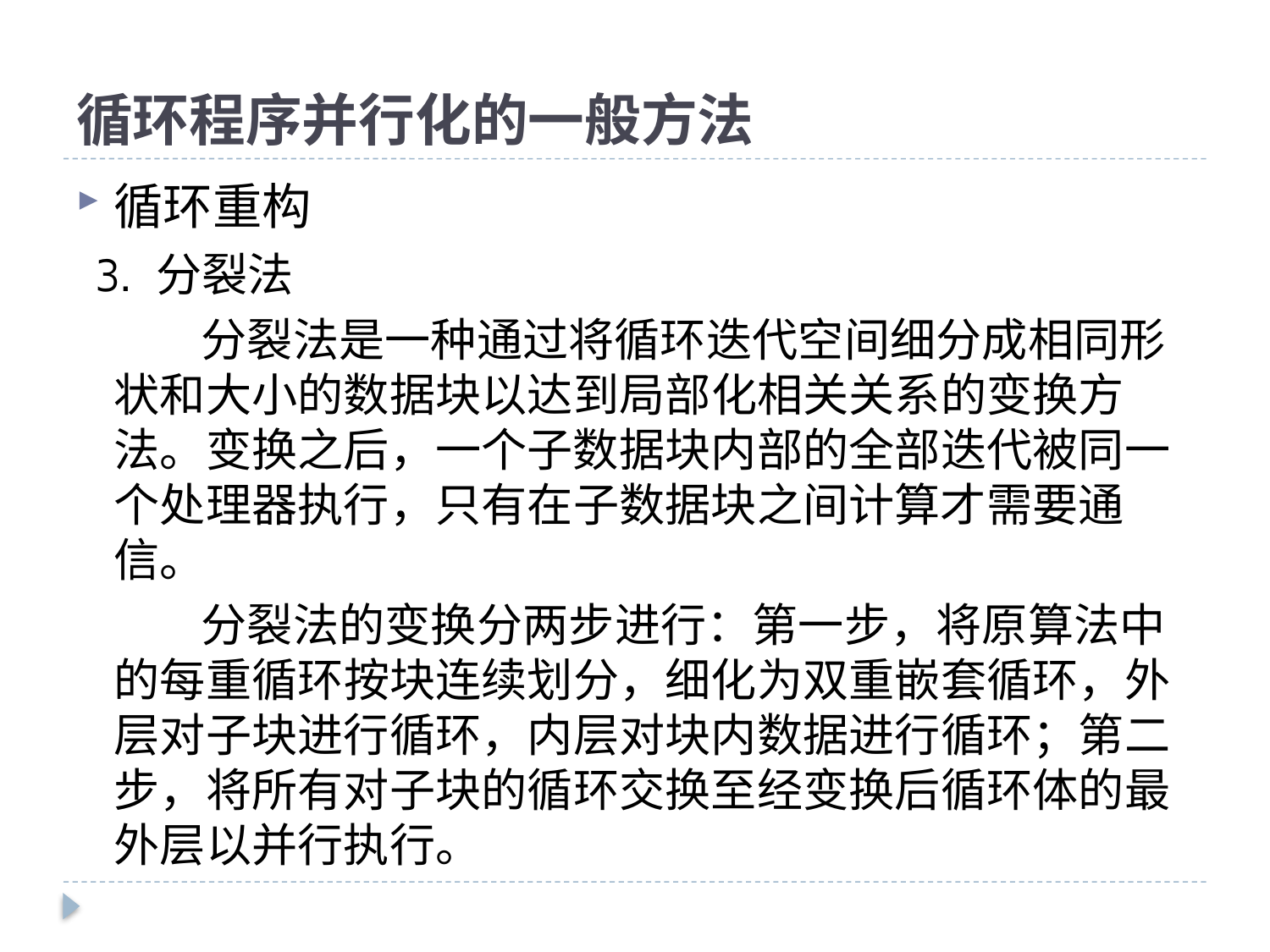

# 循环程序并行化的一般方法
循环重构
  3. 分裂法
           分裂法是一种通过将循环迭代空间细分成相同形状和大小的数据块以达到局部化相关关系的变换方法。变换之后，一个子数据块内部的全部迭代被同一个处理器执行，只有在子数据块之间计算才需要通信。
           分裂法的变换分两步进行：第一步，将原算法中的每重循环按块连续划分，细化为双重嵌套循环，外层对子块进行循环，内层对块内数据进行循环；第二步，将所有对子块的循环交换至经变换后循环体的最外层以并行执行。